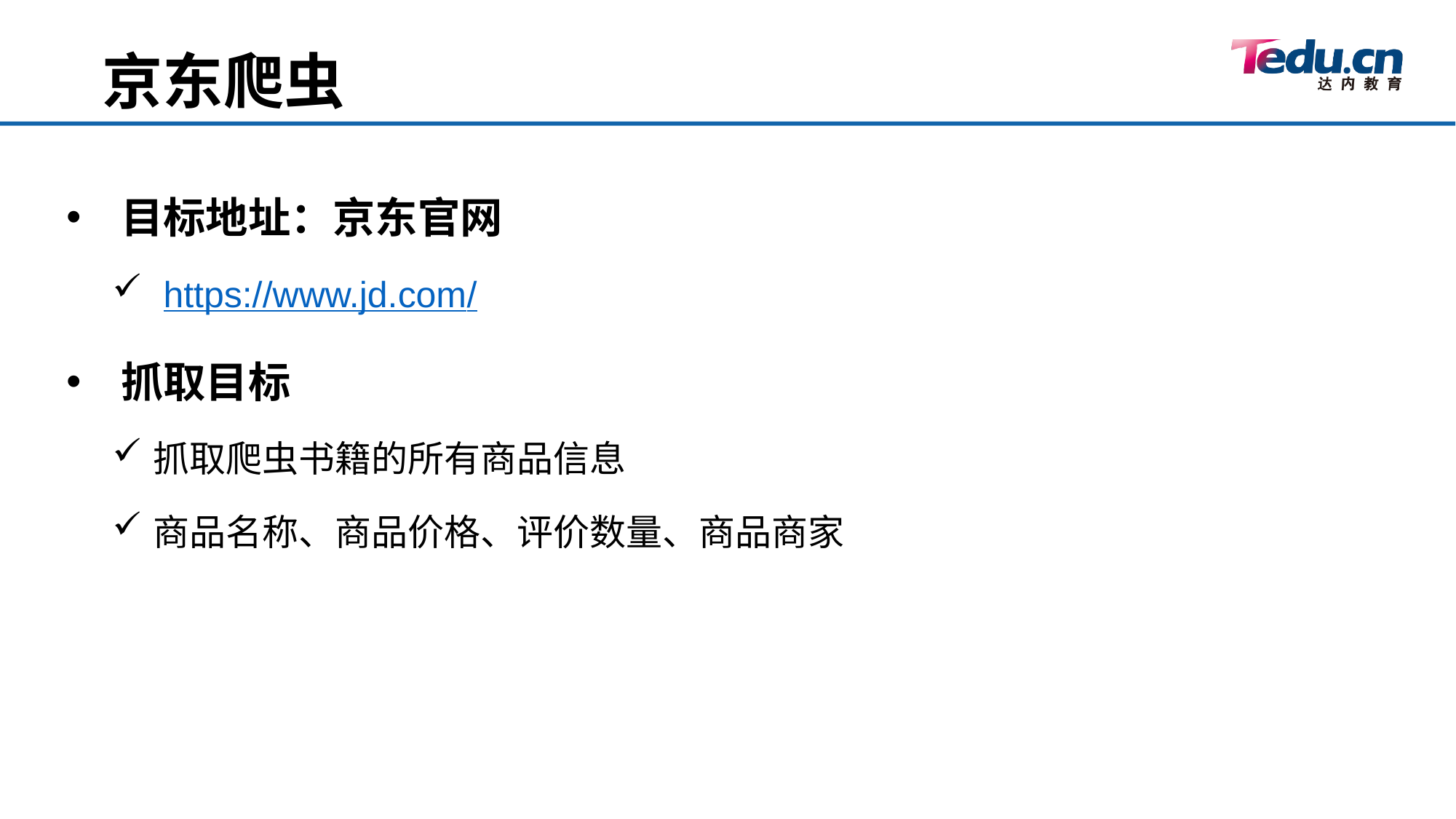

京东爬虫
目标地址：京东官网
 https://www.jd.com/
抓取目标
抓取爬虫书籍的所有商品信息
商品名称、商品价格、评价数量、商品商家